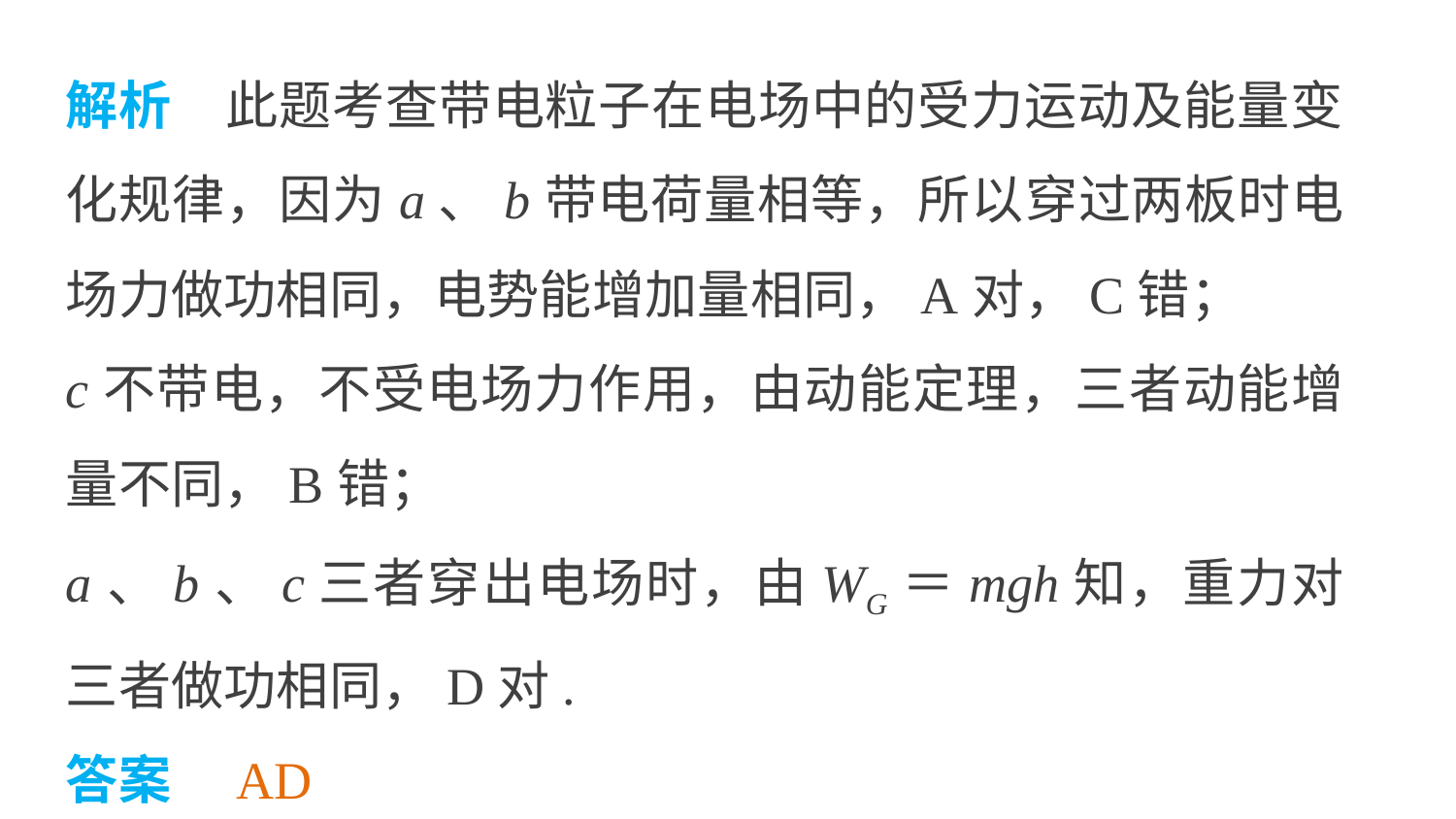

解析　此题考查带电粒子在电场中的受力运动及能量变化规律，因为a、b带电荷量相等，所以穿过两板时电场力做功相同，电势能增加量相同，A对，C错；
c不带电，不受电场力作用，由动能定理，三者动能增量不同，B错；
a、b、c三者穿出电场时，由WG＝mgh知，重力对三者做功相同，D对.
答案　AD